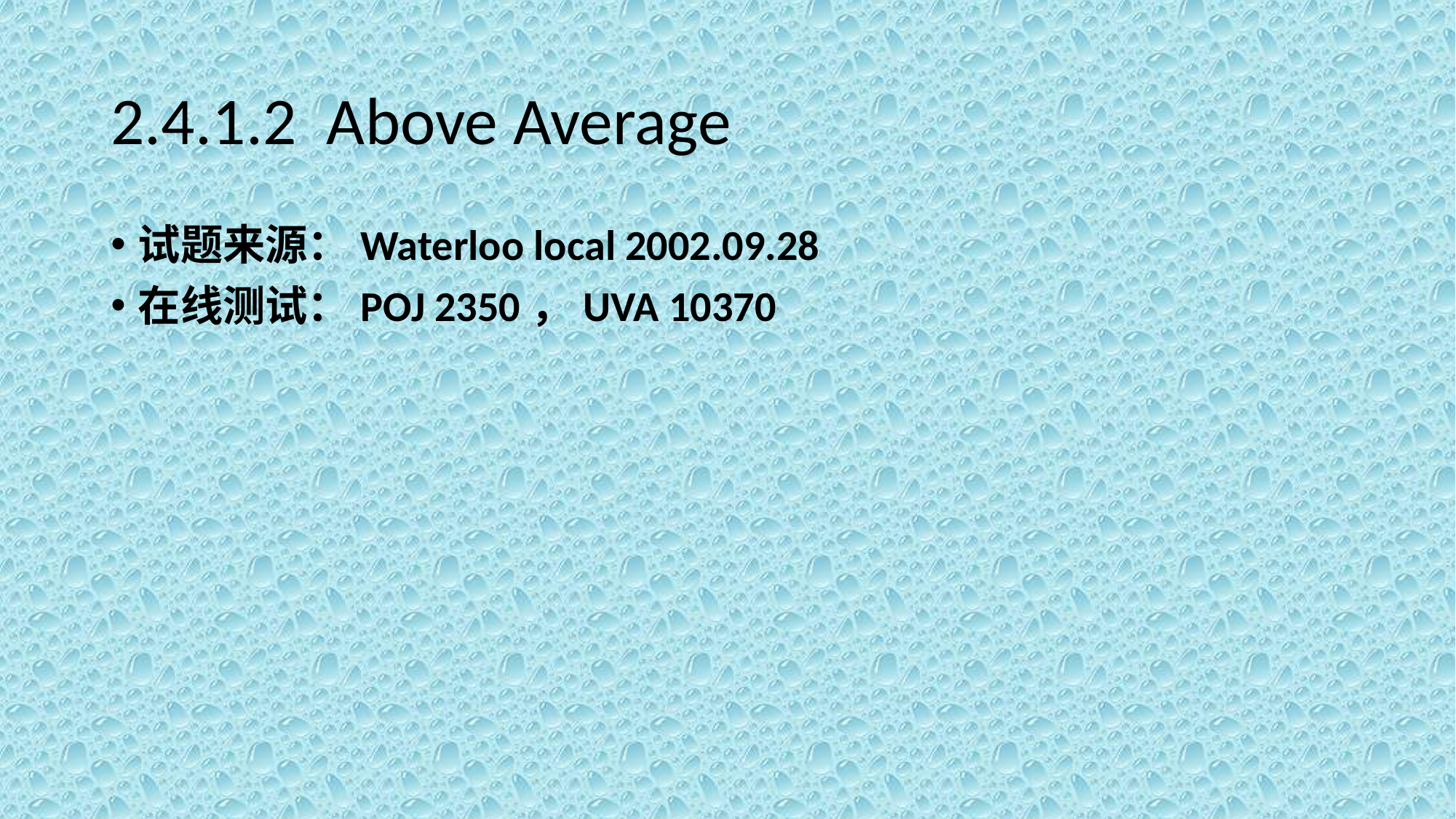

# 2.4.1.2  Above Average
试题来源：Waterloo local 2002.09.28
在线测试：POJ 2350，UVA 10370